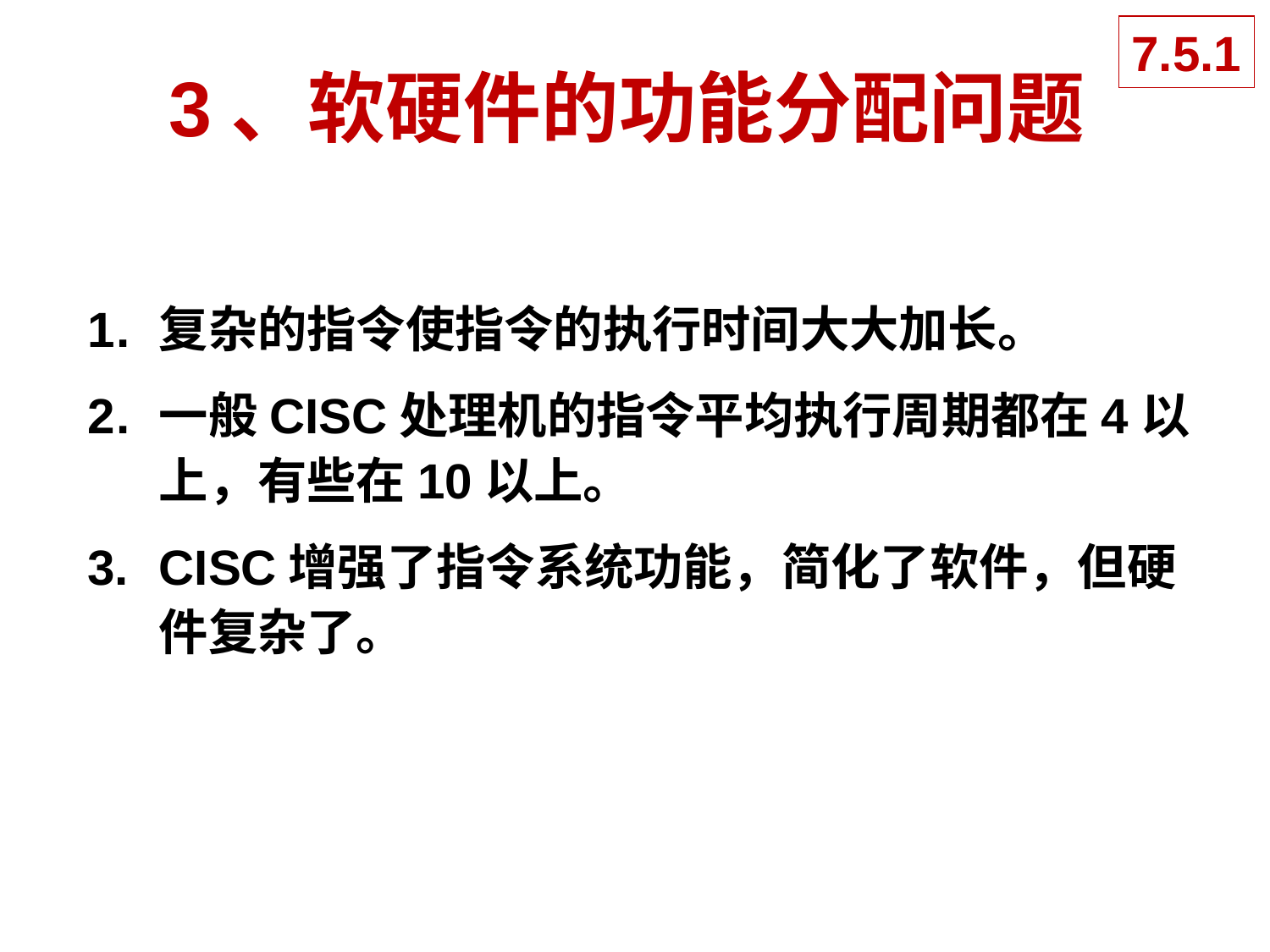

7.5.1
# 3、软硬件的功能分配问题
复杂的指令使指令的执行时间大大加长。
一般CISC处理机的指令平均执行周期都在4以上，有些在10以上。
CISC增强了指令系统功能，简化了软件，但硬件复杂了。